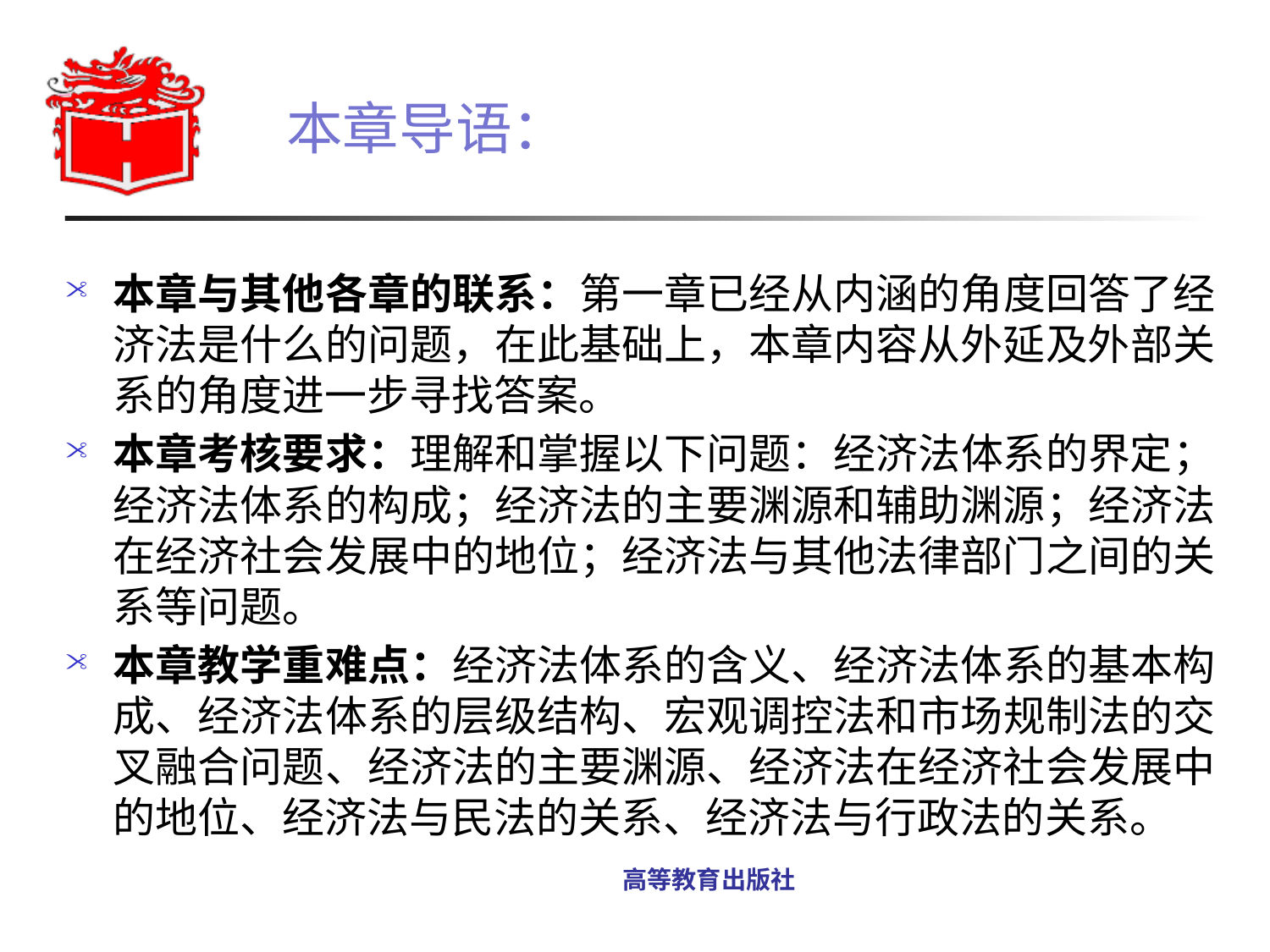

# 本章导语：

本章与其他各章的联系：第一章已经从内涵的角度回答了经济法是什么的问题，在此基础上，本章内容从外延及外部关系的角度进一步寻找答案。
本章考核要求：理解和掌握以下问题：经济法体系的界定；经济法体系的构成；经济法的主要渊源和辅助渊源；经济法在经济社会发展中的地位；经济法与其他法律部门之间的关系等问题。
本章教学重难点：经济法体系的含义、经济法体系的基本构成、经济法体系的层级结构、宏观调控法和市场规制法的交叉融合问题、经济法的主要渊源、经济法在经济社会发展中的地位、经济法与民法的关系、经济法与行政法的关系。

高等教育出版社